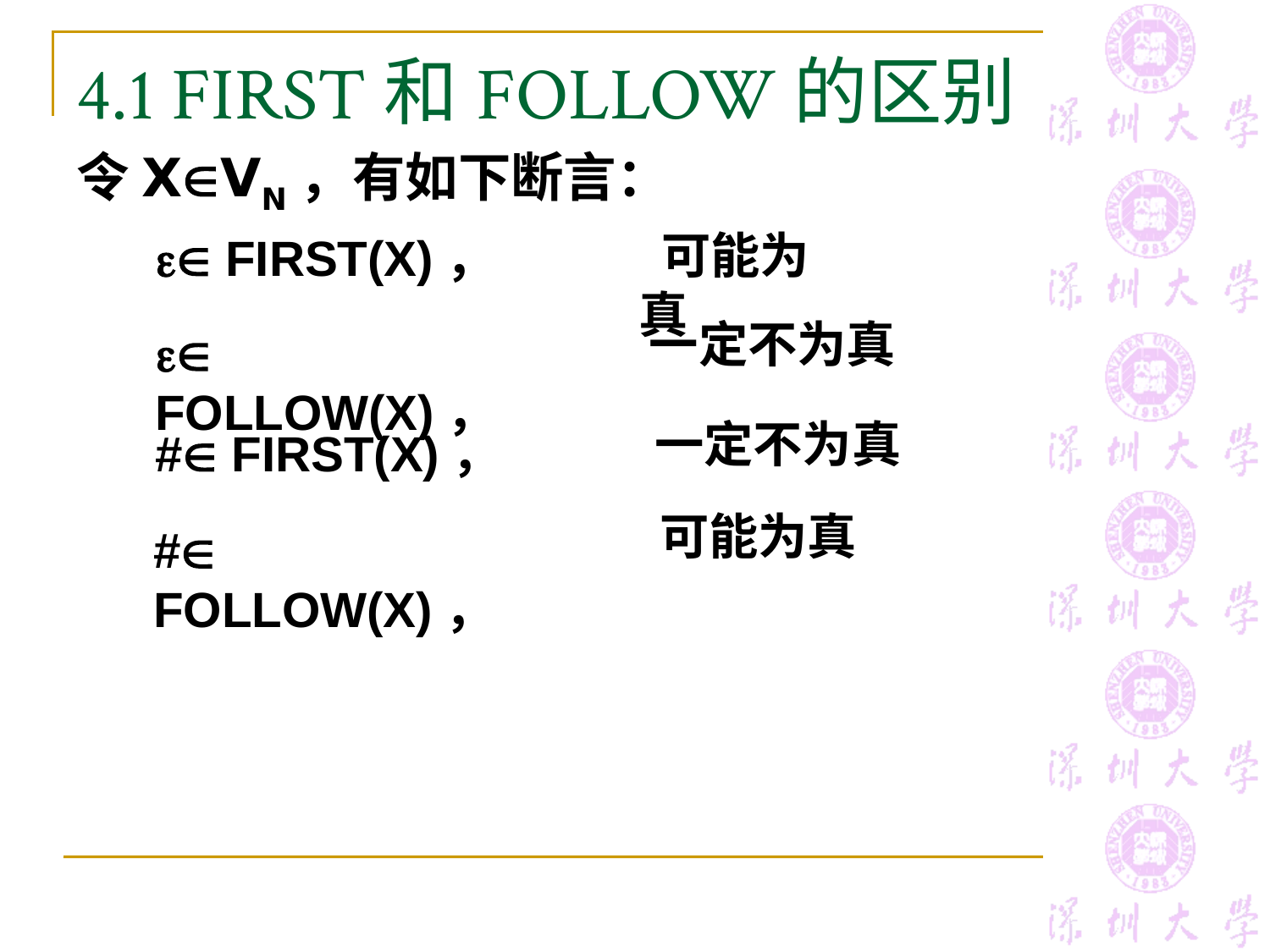

# 4.1 FIRST和FOLLOW的区别
令X∈VN，有如下断言：
 可能为真
ε∈ FIRST(X)，
一定不为真
ε∈ FOLLOW(X)，
一定不为真
#∈ FIRST(X)，
可能为真
#∈ FOLLOW(X)，